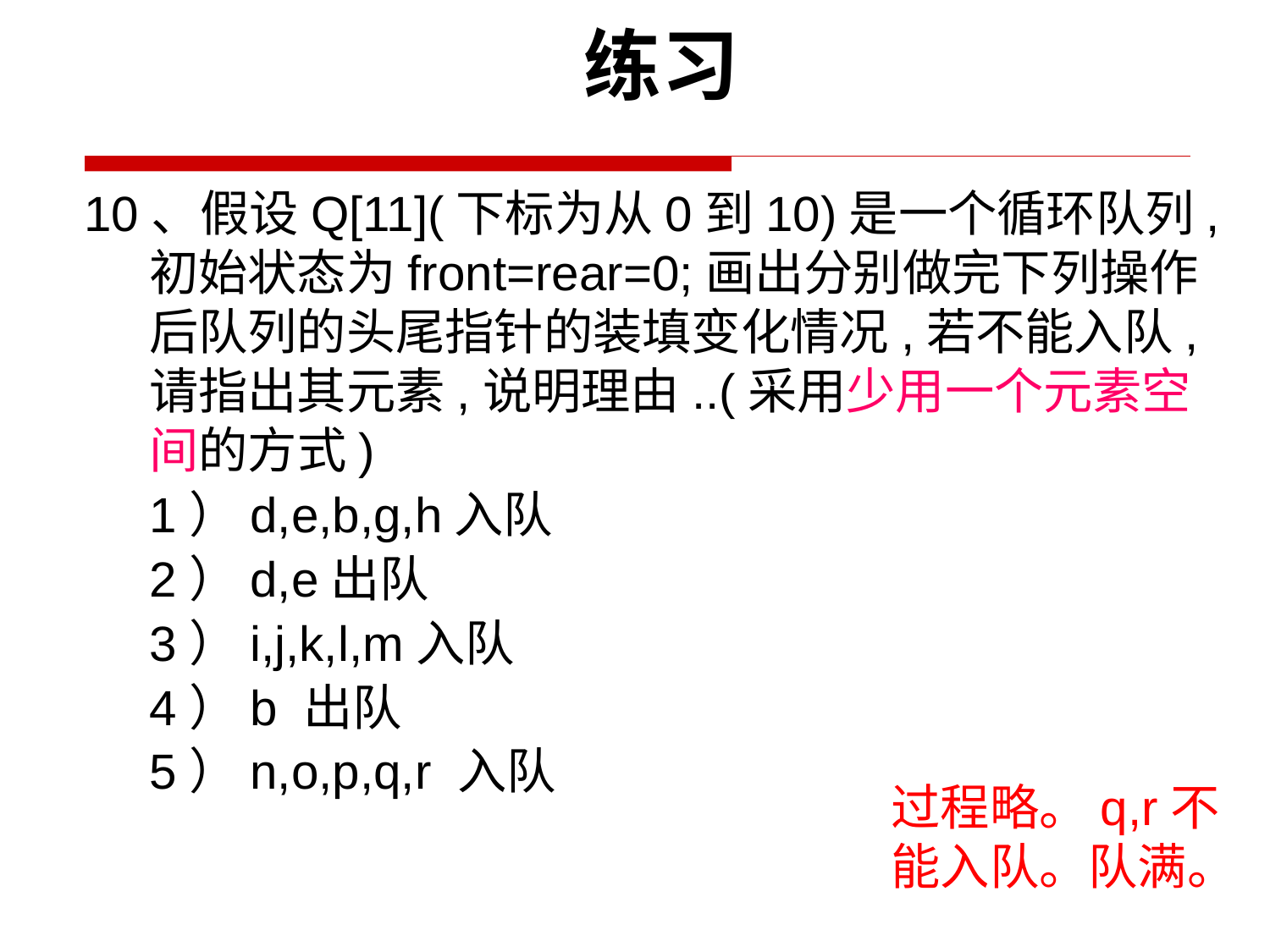

练习
10、假设Q[11](下标为从0到10)是一个循环队列,初始状态为front=rear=0;画出分别做完下列操作后队列的头尾指针的装填变化情况,若不能入队,请指出其元素,说明理由..(采用少用一个元素空间的方式)
1）d,e,b,g,h入队
2）d,e出队
3）i,j,k,l,m入队
4）b 出队
5）n,o,p,q,r 入队
过程略。q,r不能入队。队满。